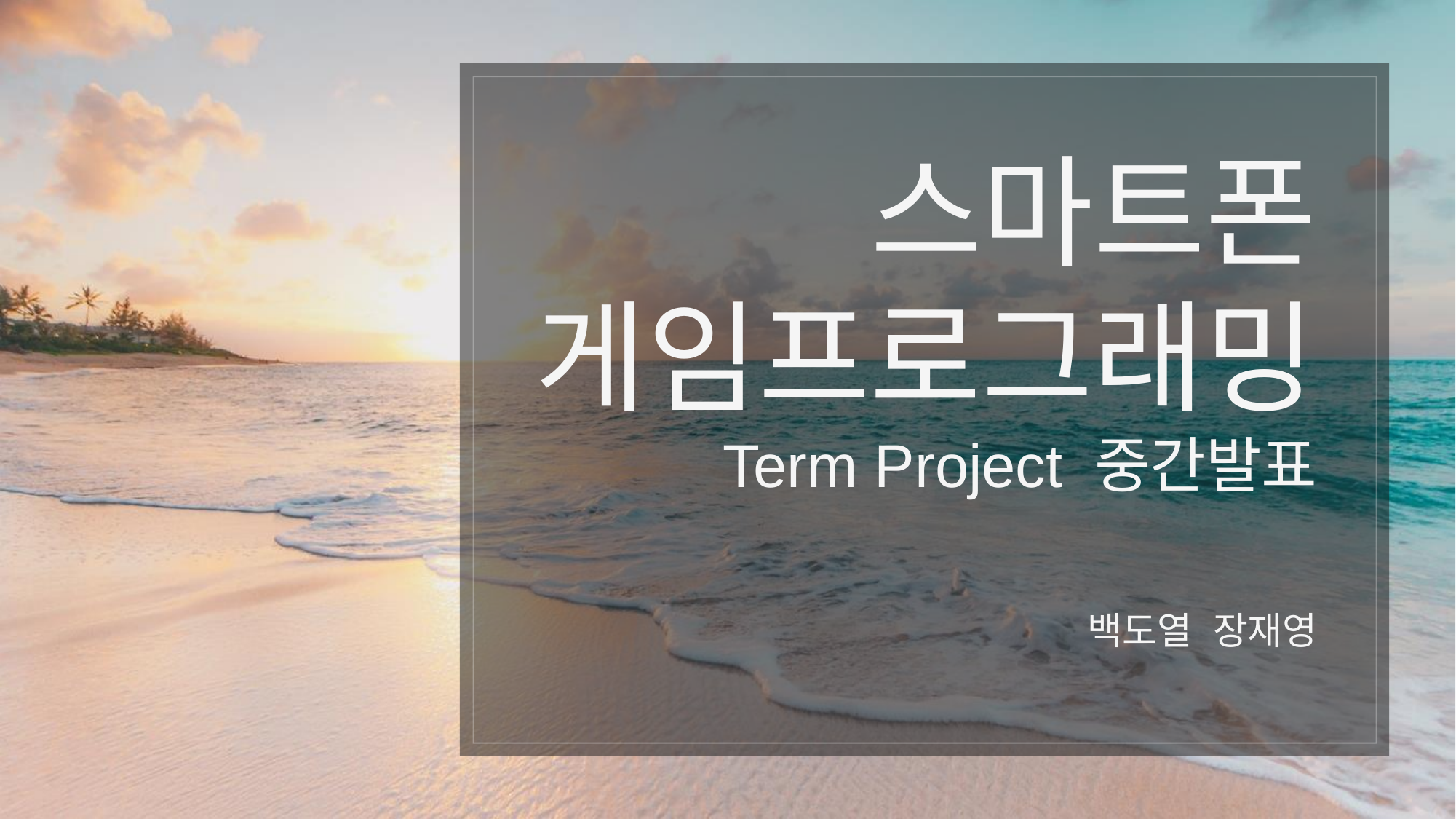

스마트폰 게임프로그래밍
Term Project 중간발표
백도열  장재영